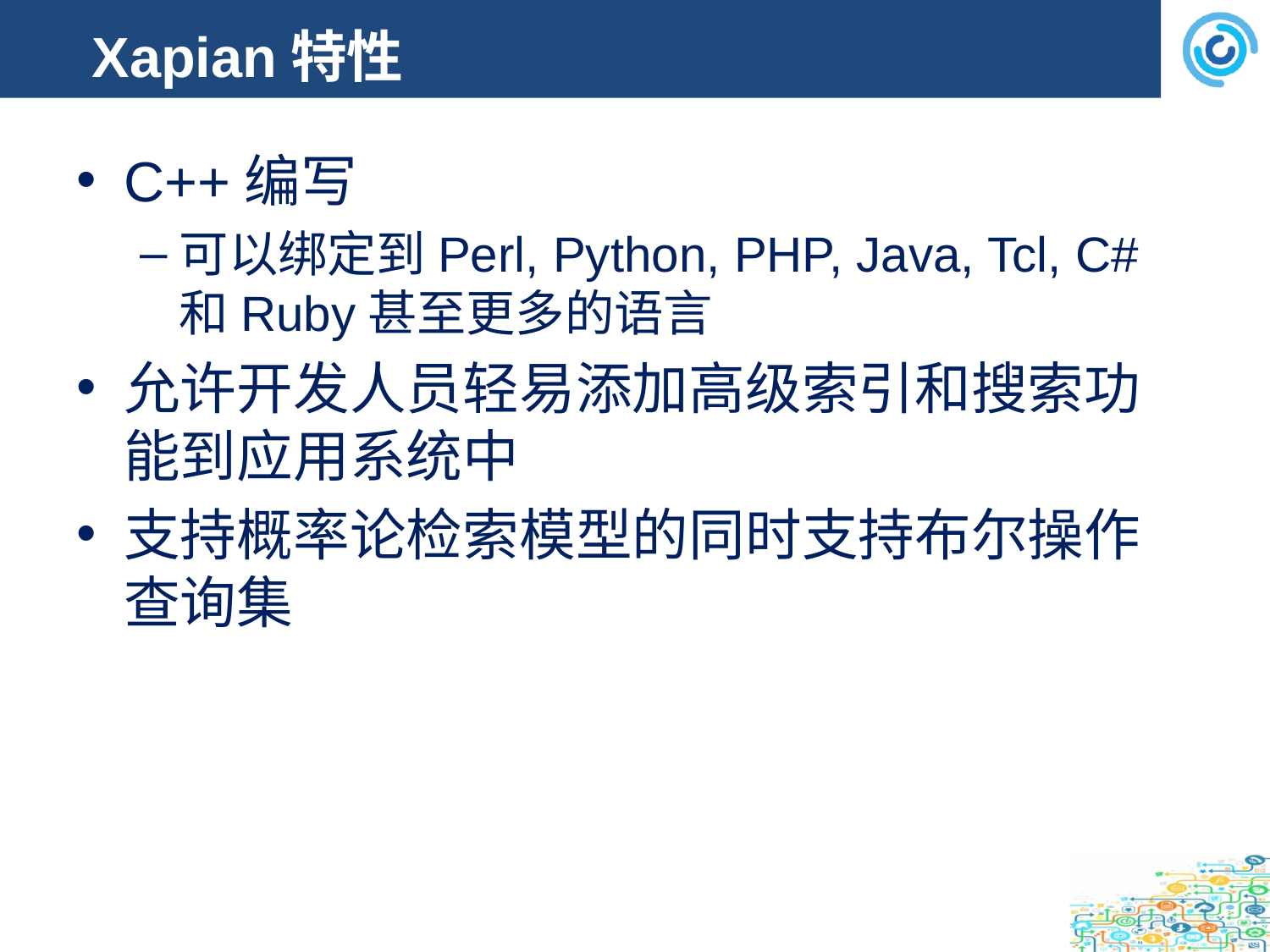

# Xapian特性
C++编写
可以绑定到Perl, Python, PHP, Java, Tcl, C# 和Ruby甚至更多的语言
允许开发人员轻易添加高级索引和搜索功能到应用系统中
支持概率论检索模型的同时支持布尔操作查询集